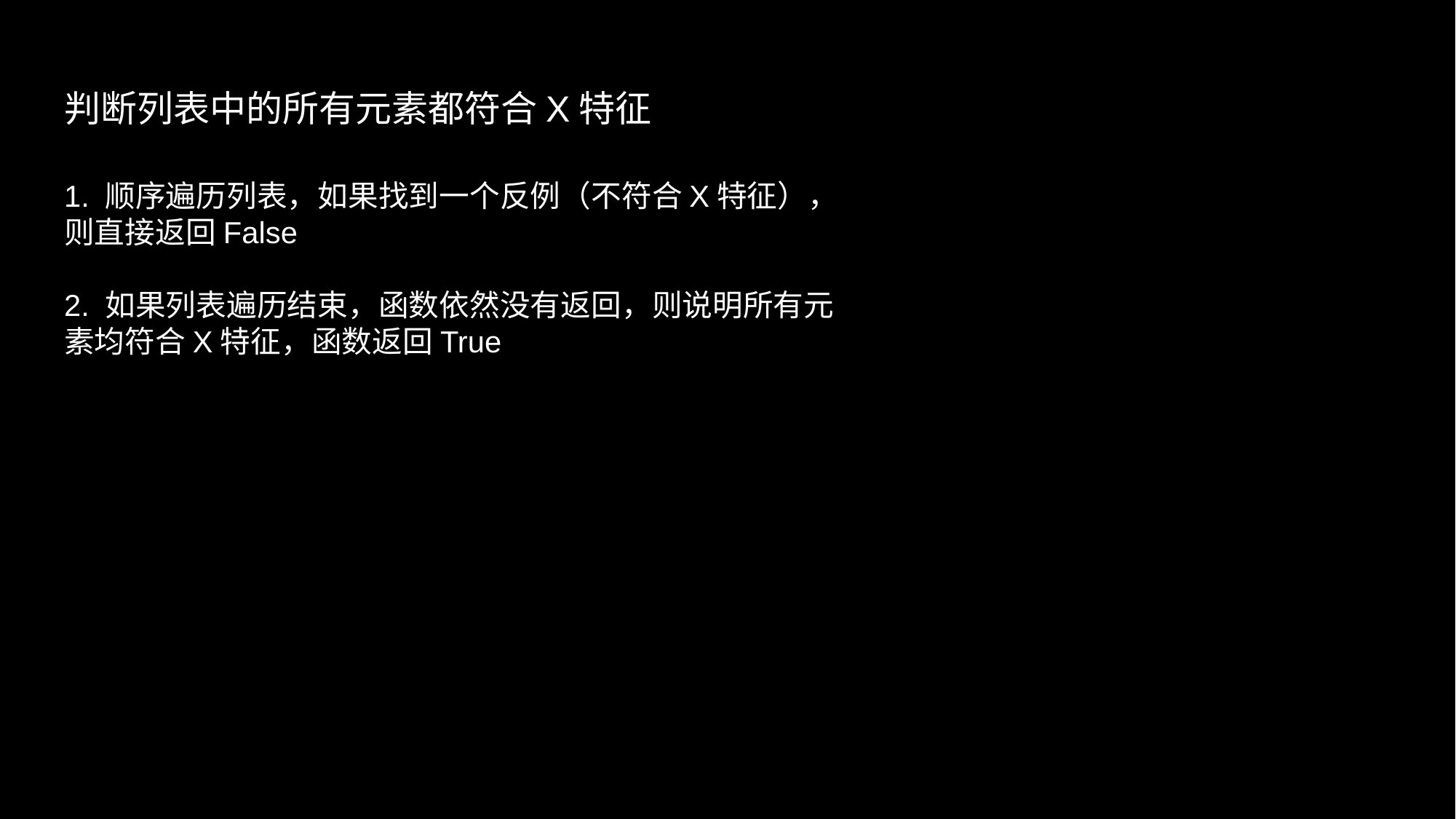

# 判断列表中的所有元素都符合X特征
1. 顺序遍历列表，如果找到一个反例（不符合X特征），则直接返回False

2. 如果列表遍历结束，函数依然没有返回，则说明所有元素均符合X特征，函数返回True